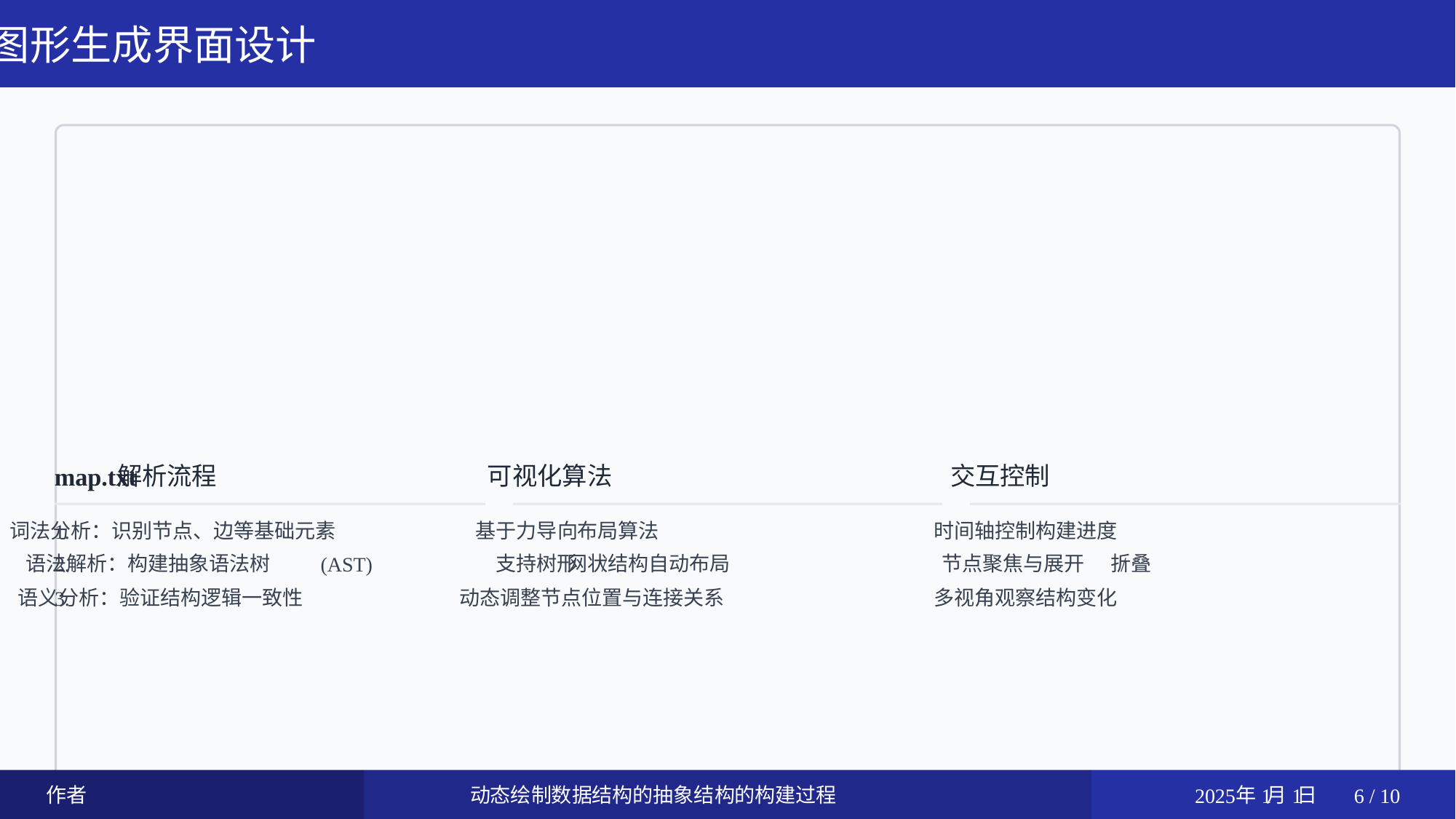

图形⽣成界⾯设计

解析流程
可视化算法
交互控制
map.txt

词法分析：识别节点、边等基础元素
基于⼒导向布局算法
时间轴控制构建进度
1.
语法解析：构建抽象语法树
⽀持树形
⽹状结构⾃动布局
节点聚焦与展开
折叠
2.
(AST)
/
/
语义分析：验证结构逻辑⼀致性
动态调整节点位置与连接关系
多视⻆观察结构变化
3.

作者
动态绘制数据结构的抽象结构的构建过程
年
⽉
⽇
2025
1
1
6 / 10
图
图形⽣成界⾯设计⽰例
2: